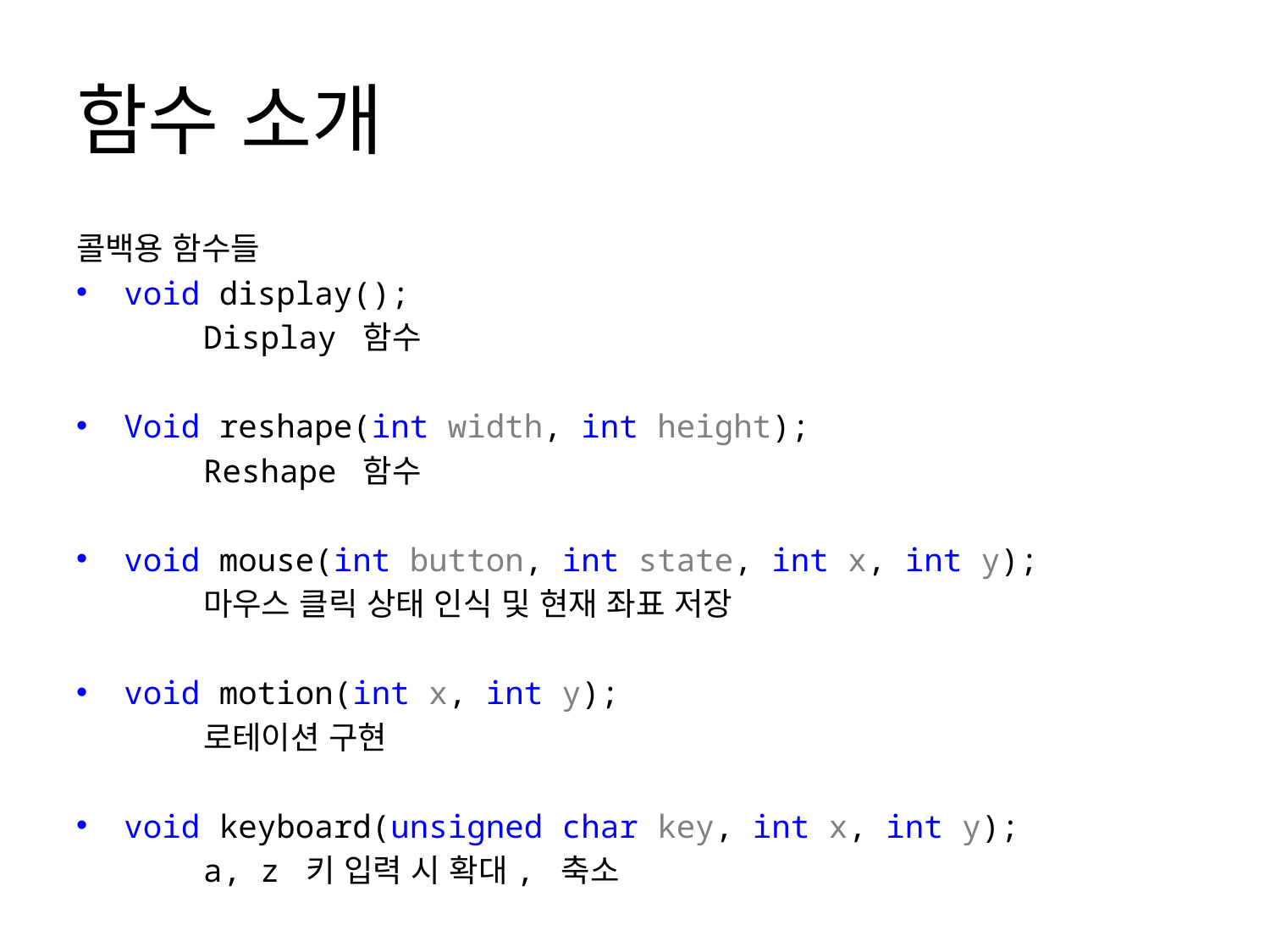

# 함수 소개
콜백용 함수들
void display();
	Display 함수

Void reshape(int width, int height);
	Reshape 함수

void mouse(int button, int state, int x, int y);
	마우스 클릭 상태 인식 및 현재 좌표 저장

void motion(int x, int y);
	로테이션 구현

void keyboard(unsigned char key, int x, int y);
	a, z 키 입력 시 확대, 축소